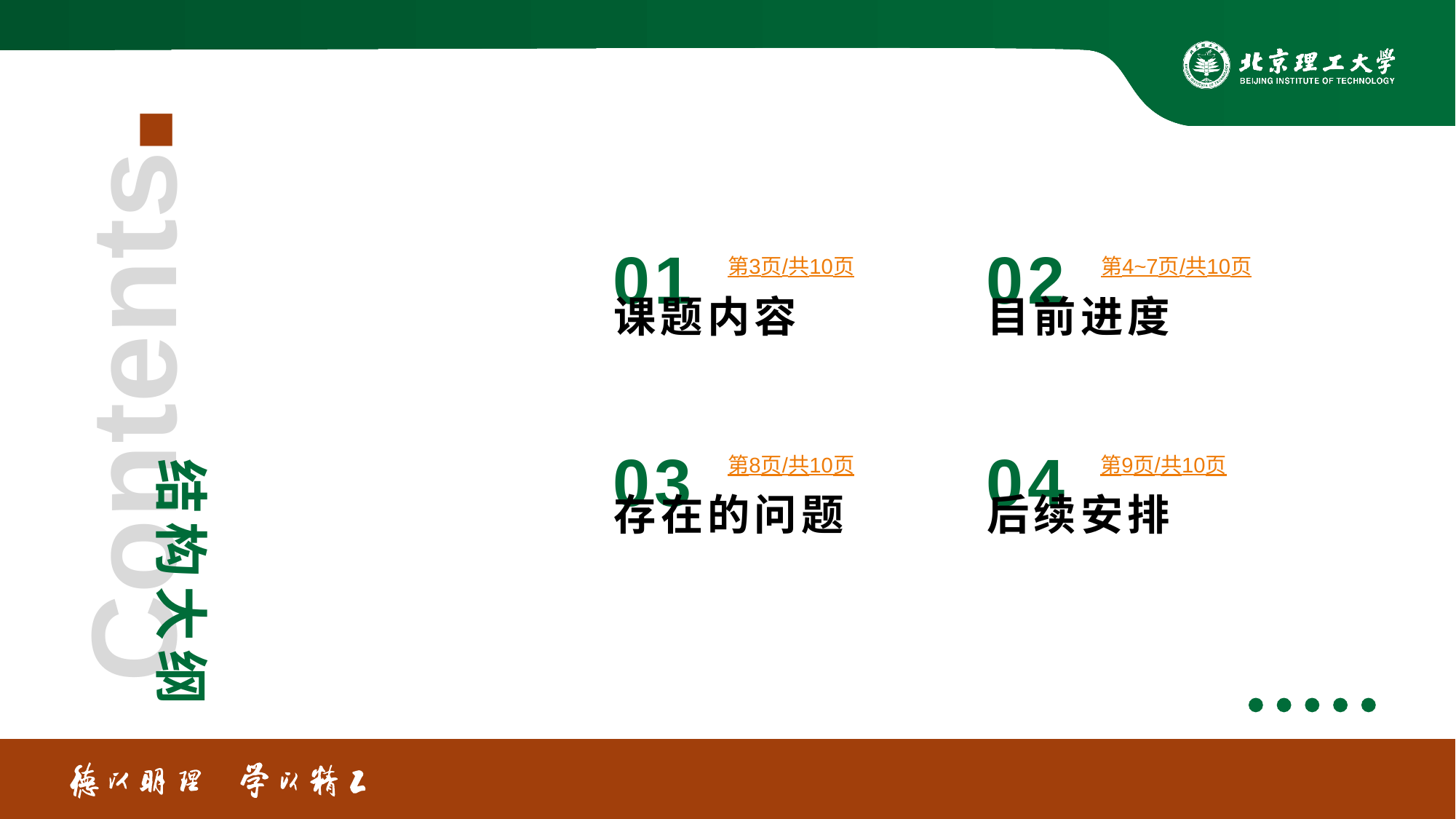

01
课题内容
02
目前进度
第4~7页/共10页
第3页/共10页
03
存在的问题
04
后续安排
第8页/共10页
第9页/共10页